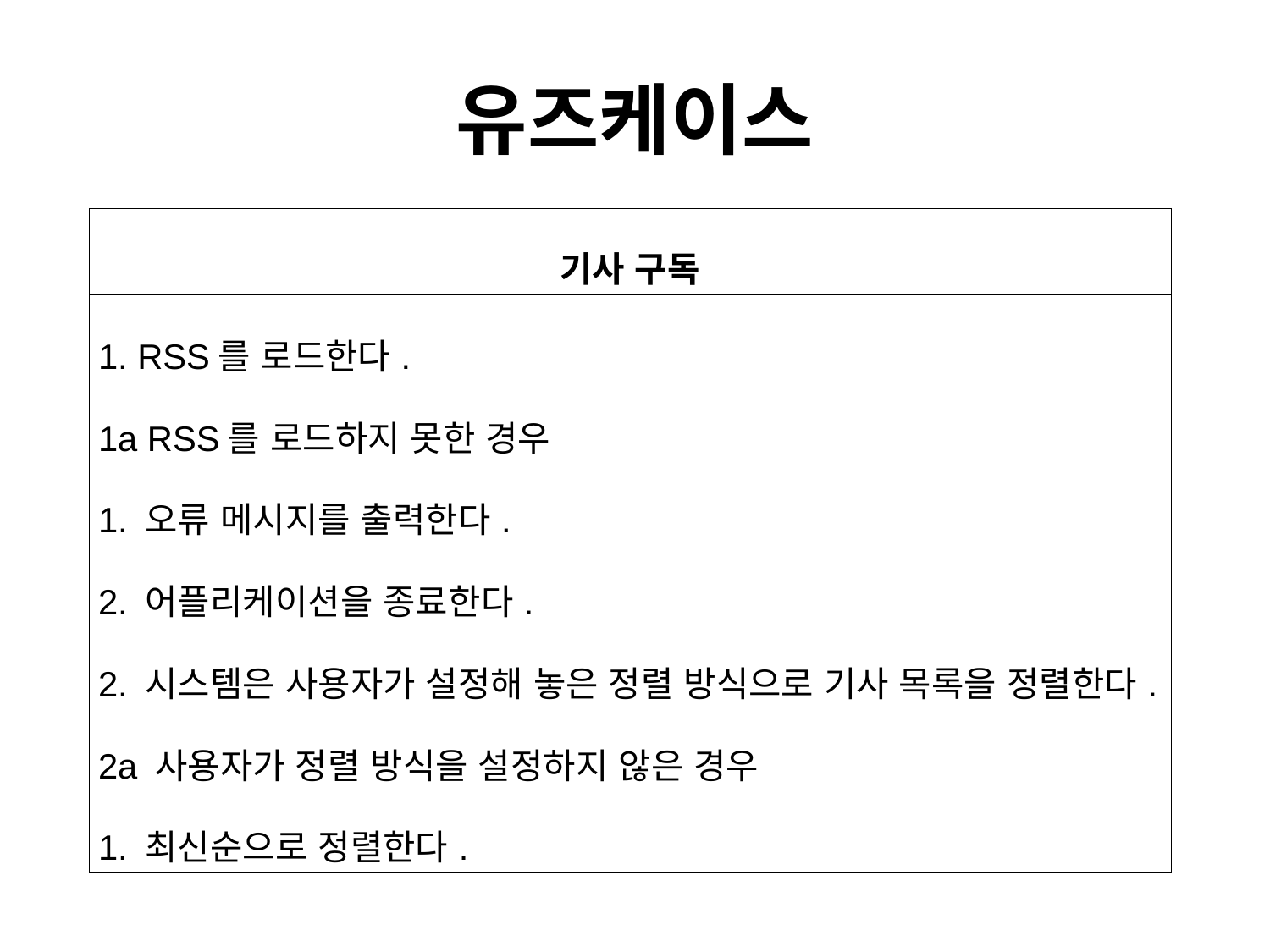

# 유즈케이스
| 기사 구독 |
| --- |
| 1. RSS를 로드한다. 1a RSS를 로드하지 못한 경우 1. 오류 메시지를 출력한다. 2. 어플리케이션을 종료한다. 2. 시스템은 사용자가 설정해 놓은 정렬 방식으로 기사 목록을 정렬한다. 2a 사용자가 정렬 방식을 설정하지 않은 경우 1. 최신순으로 정렬한다. |